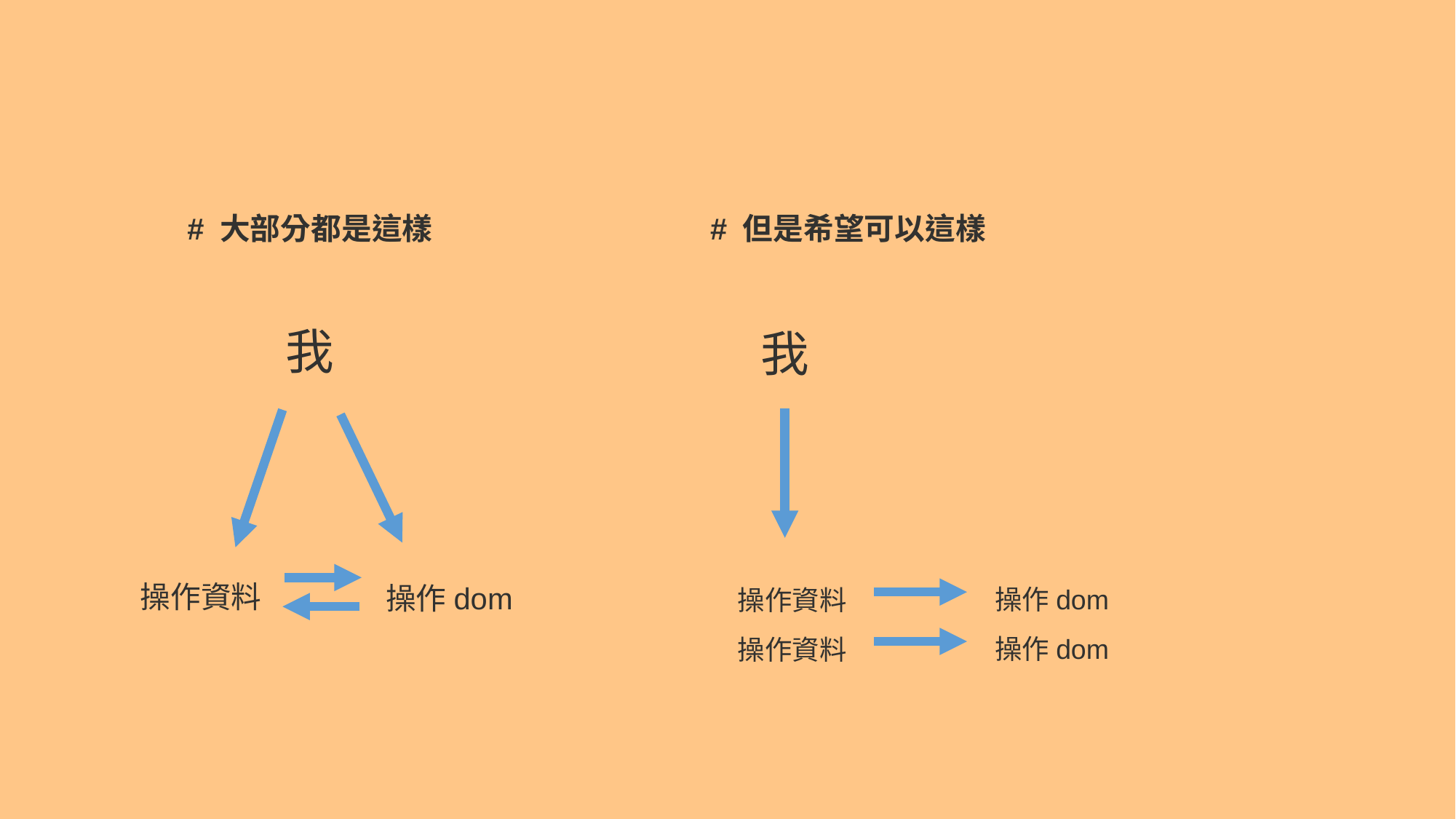

# 大部分都是這樣
我
操作資料
操作dom
# 但是希望可以這樣
我
操作dom
操作資料
操作dom
操作資料